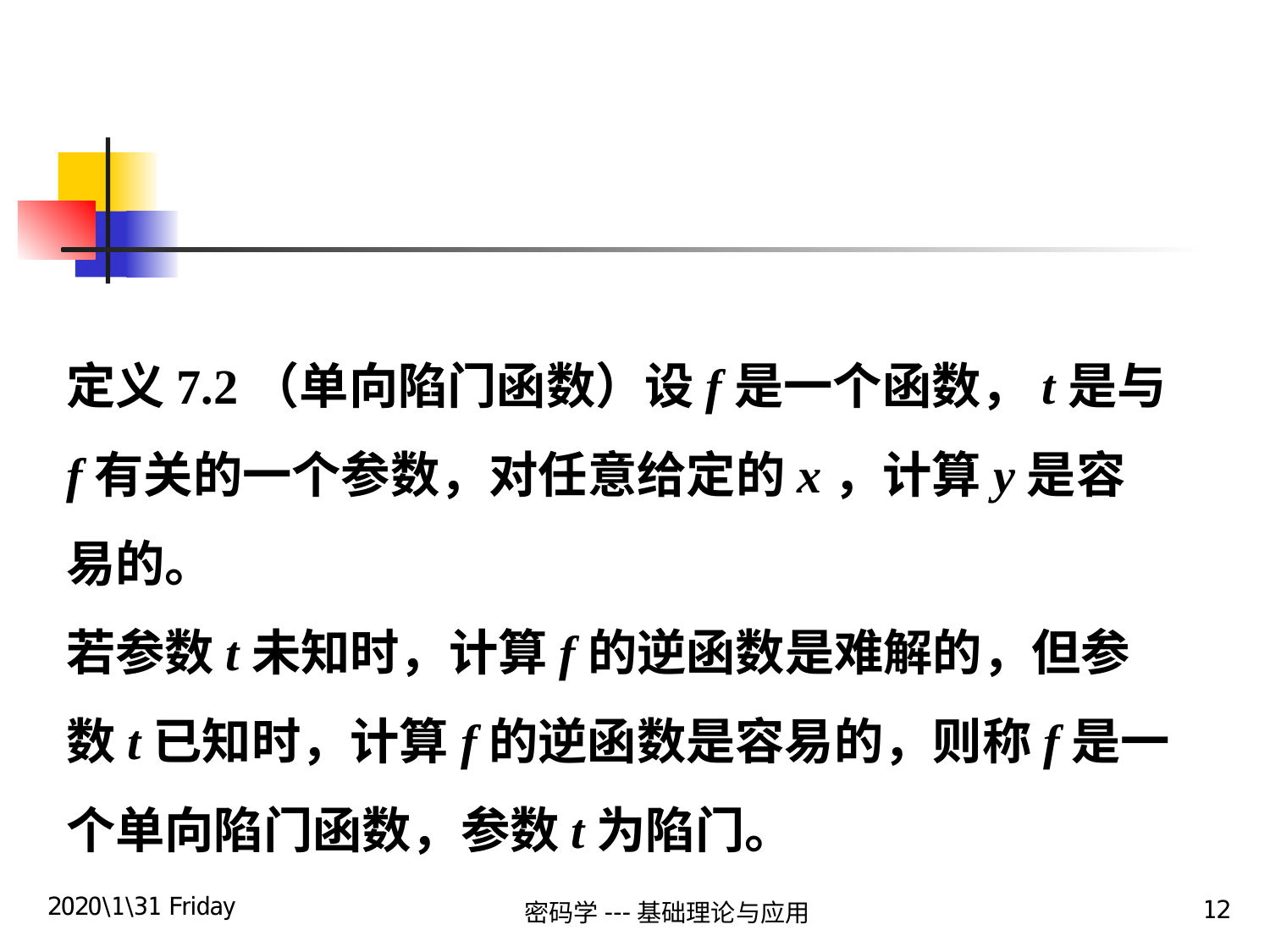

定义7.2（单向陷门函数）设f是一个函数，t是与f有关的一个参数，对任意给定的x，计算y是容易的。
若参数t未知时，计算f的逆函数是难解的，但参数t已知时，计算f的逆函数是容易的，则称f是一个单向陷门函数，参数t为陷门。

2020\1\31 Friday
12
密码学---基础理论与应用